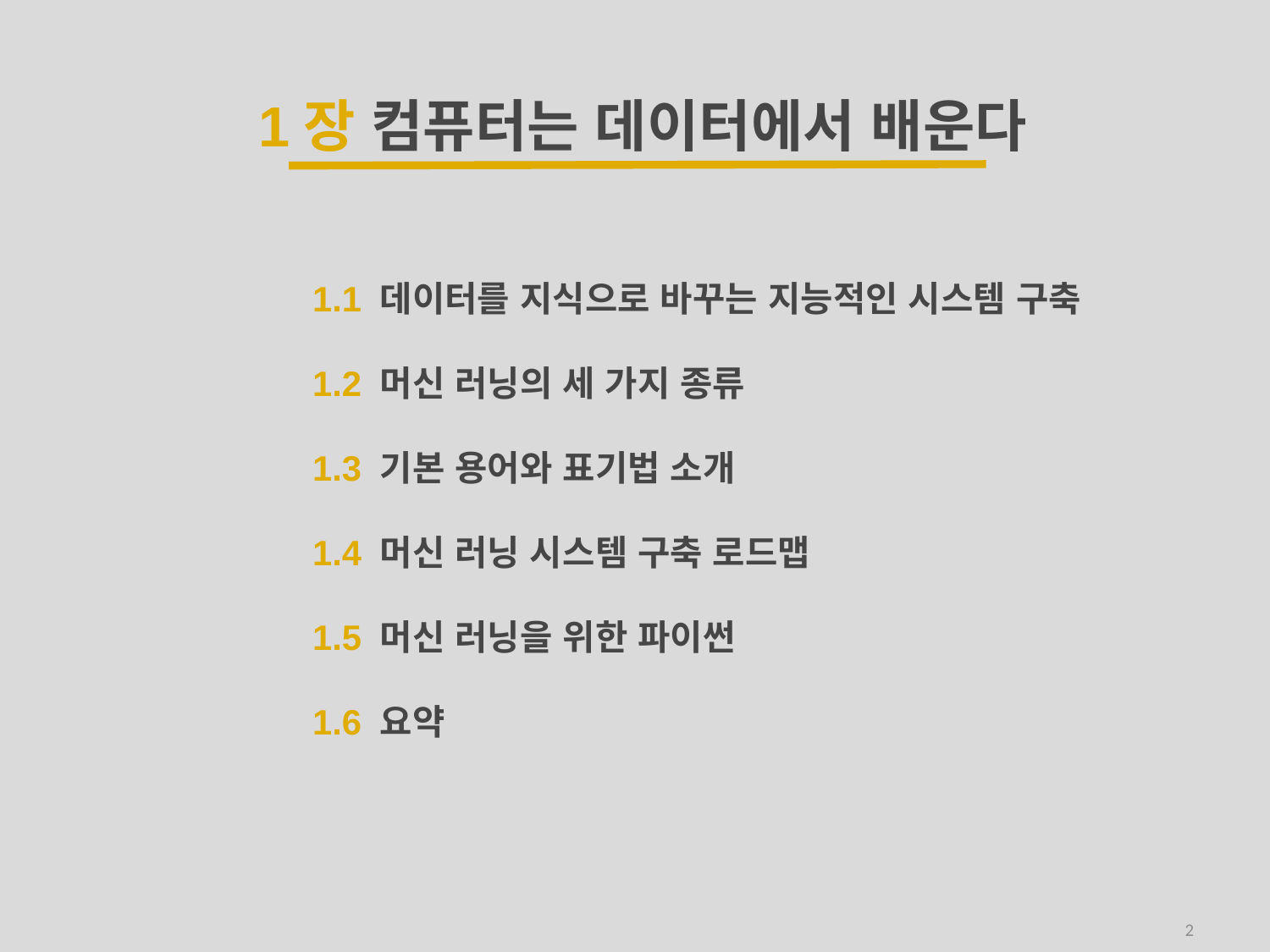

1장 컴퓨터는 데이터에서 배운다
1.1 데이터를 지식으로 바꾸는 지능적인 시스템 구축
1.2 머신 러닝의 세 가지 종류
1.3 기본 용어와 표기법 소개
1.4 머신 러닝 시스템 구축 로드맵
1.5 머신 러닝을 위한 파이썬
1.6 요약
2